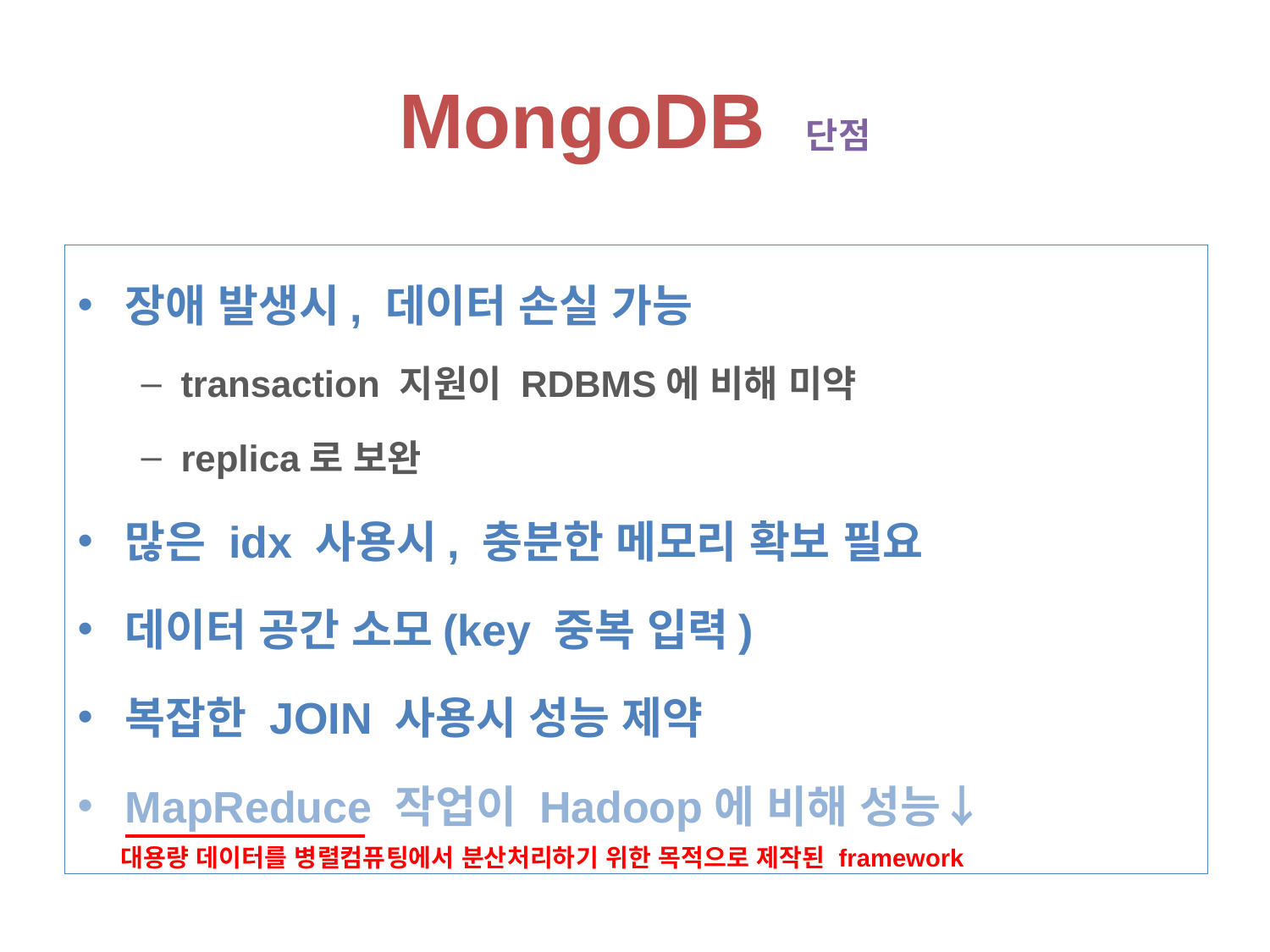

# MongoDB 단점
장애 발생시, 데이터 손실 가능
transaction 지원이 RDBMS에 비해 미약
replica로 보완
많은 idx 사용시, 충분한 메모리 확보 필요
데이터 공간 소모(key 중복 입력)
복잡한 JOIN 사용시 성능 제약
MapReduce 작업이 Hadoop에 비해 성능↓
대용량 데이터를 병렬컴퓨팅에서 분산처리하기 위한 목적으로 제작된 framework